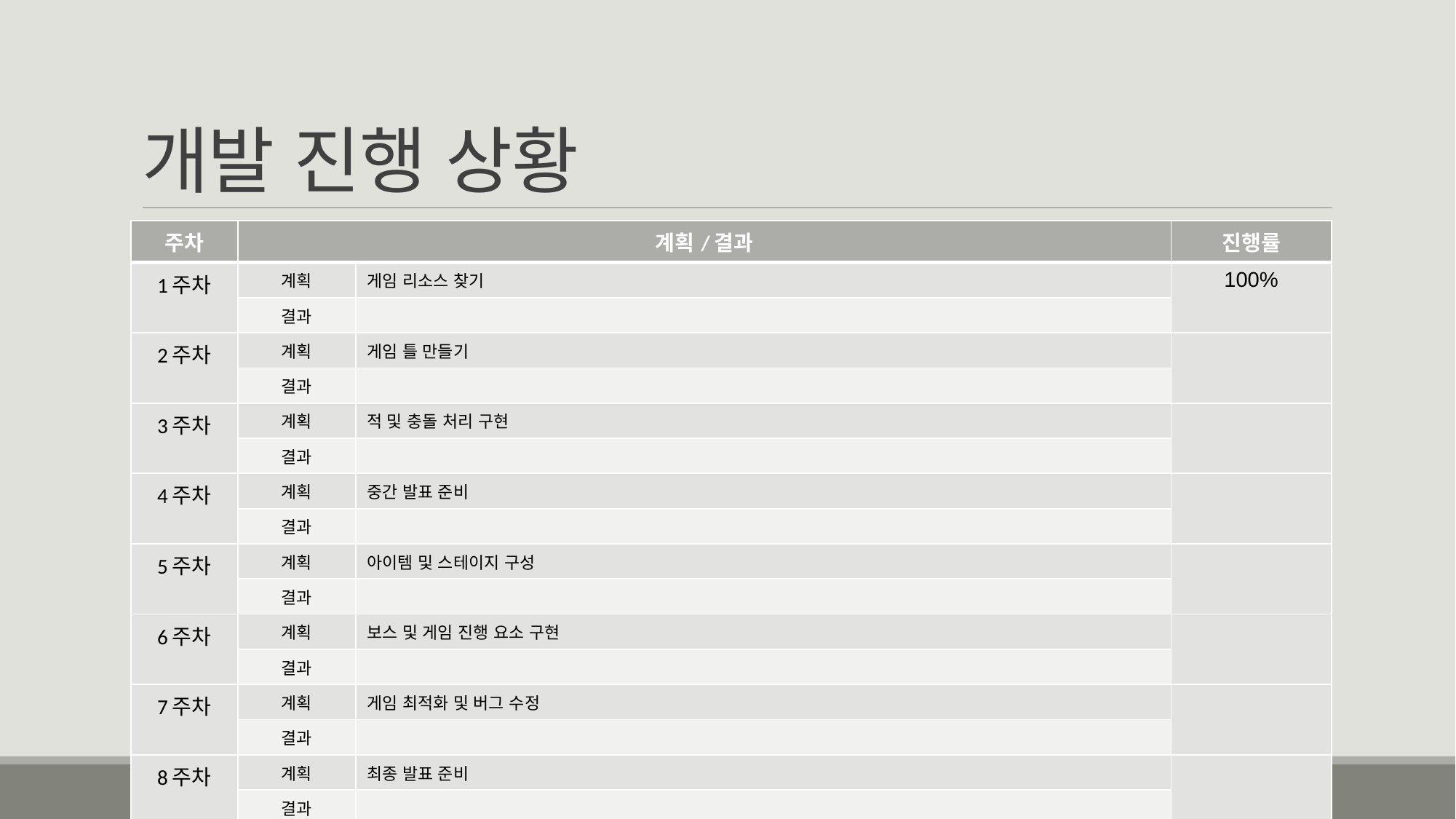

# 개발 진행 상황
| 주차 | 계획/결과 |  | 진행률 |
| --- | --- | --- | --- |
| 1주차 | 계획 | 게임 리소스 찾기 | 100% |
|  | 결과 |  |  |
| 2주차 | 계획 | 게임 틀 만들기 |  |
|  | 결과 |  |  |
| 3주차 | 계획 | 적 및 충돌 처리 구현 |  |
|  | 결과 |  |  |
| 4주차 | 계획 | 중간 발표 준비 |  |
|  | 결과 |  |  |
| 5주차 | 계획 | 아이템 및 스테이지 구성 |  |
|  | 결과 |  |  |
| 6주차 | 계획 | 보스 및 게임 진행 요소 구현 |  |
|  | 결과 |  |  |
| 7주차 | 계획 | 게임 최적화 및 버그 수정 |  |
|  | 결과 |  |  |
| 8주차 | 계획 | 최종 발표 준비 |  |
|  | 결과 |  |  |